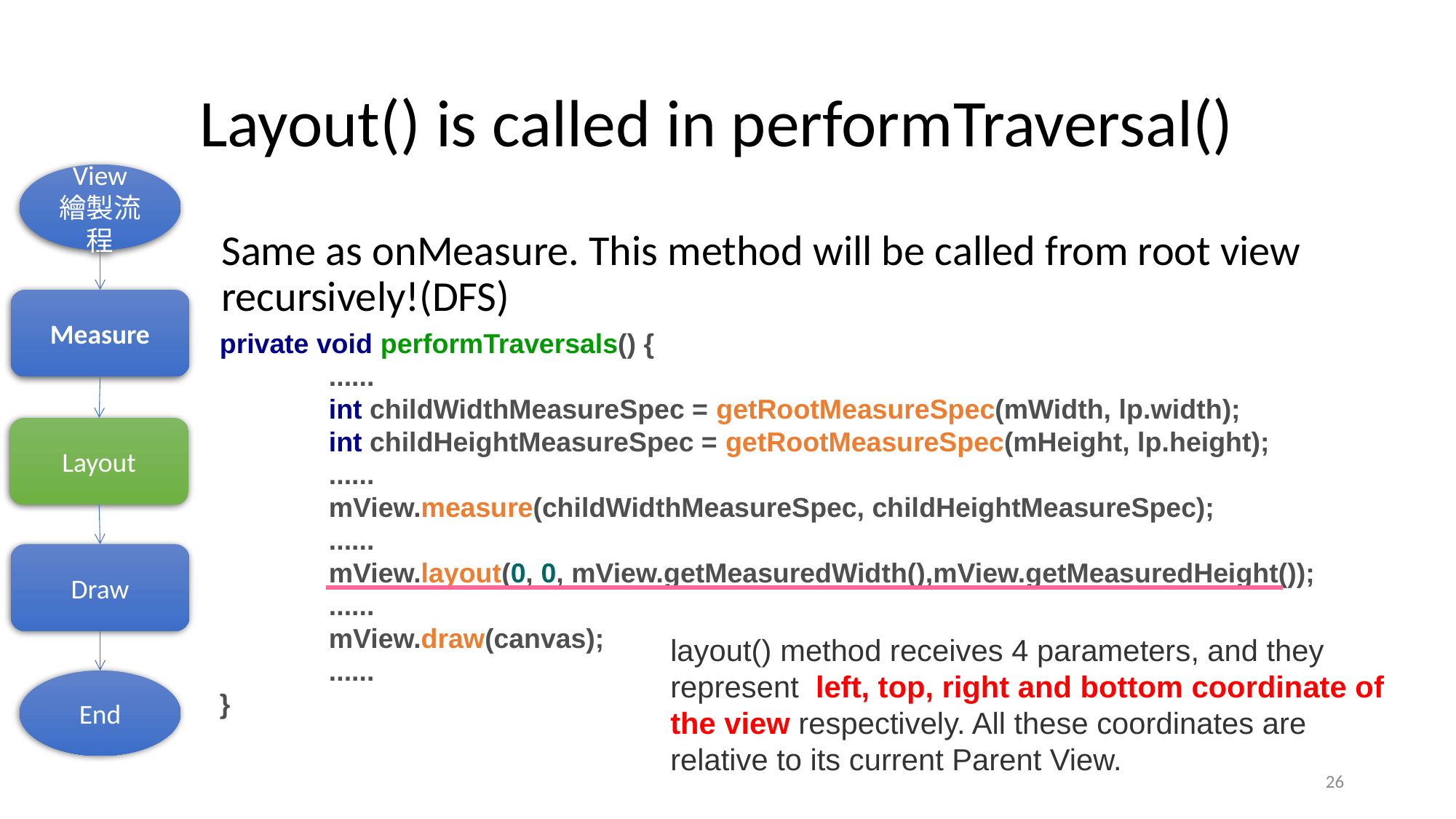

# Layout() is called in performTraversal()
View
繪製流程
Measure
Layout
Draw
End
Same as onMeasure. This method will be called from root view recursively!(DFS)
private void performTraversals() {
	......
	int childWidthMeasureSpec = getRootMeasureSpec(mWidth, lp.width);
       	int childHeightMeasureSpec = getRootMeasureSpec(mHeight, lp.height);
	......
	mView.measure(childWidthMeasureSpec, childHeightMeasureSpec);
	......
	mView.layout(0, 0, mView.getMeasuredWidth(),mView.getMeasuredHeight());
	......
	mView.draw(canvas);
	......
}
layout() method receives 4 parameters, and they represent  left, top, right and bottom coordinate of the view respectively. All these coordinates are relative to its current Parent View.
26